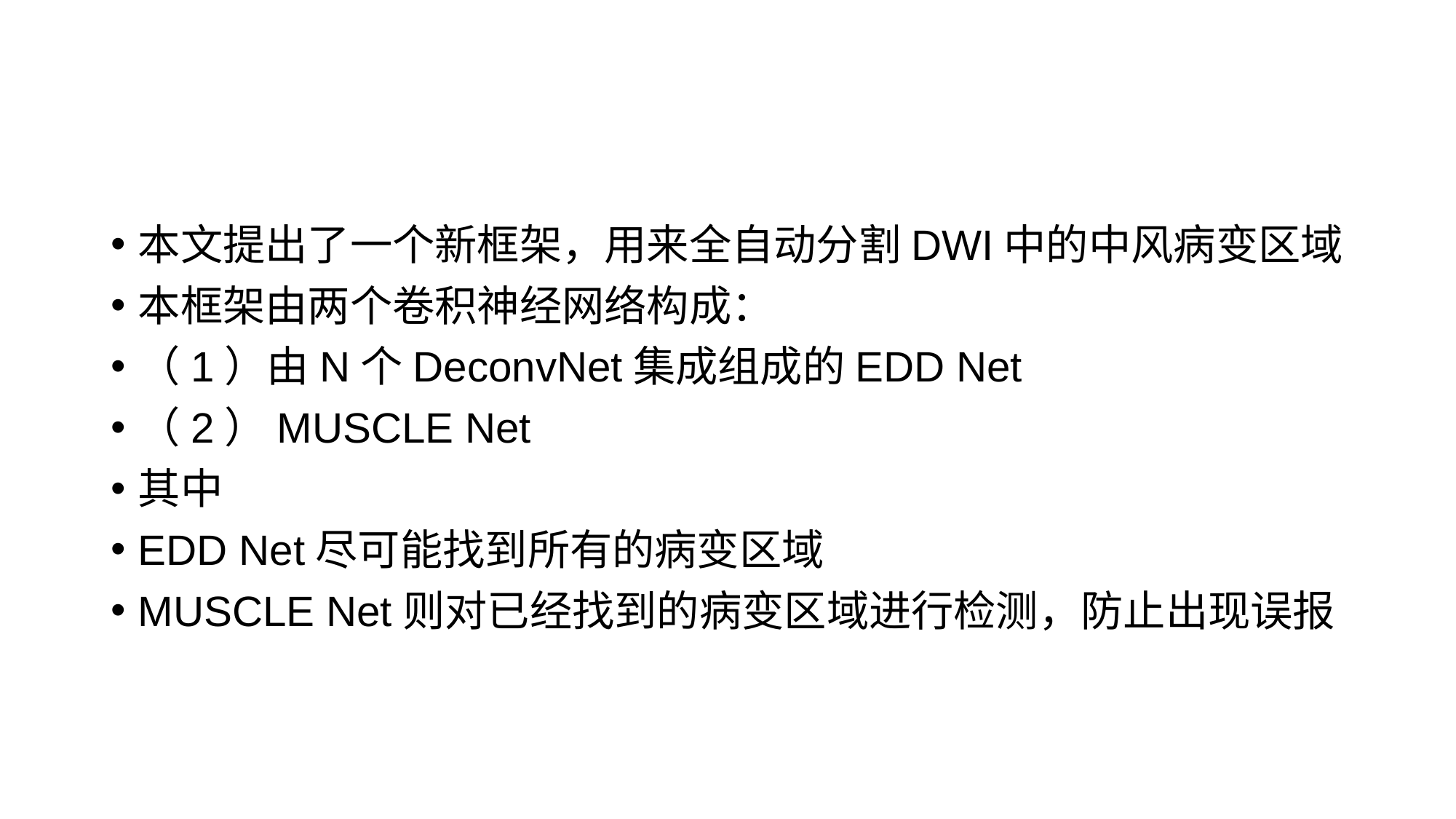

#
本文提出了一个新框架，用来全自动分割DWI中的中风病变区域
本框架由两个卷积神经网络构成：
（1）由N个DeconvNet集成组成的EDD Net
（2）MUSCLE Net
其中
EDD Net尽可能找到所有的病变区域
MUSCLE Net则对已经找到的病变区域进行检测，防止出现误报